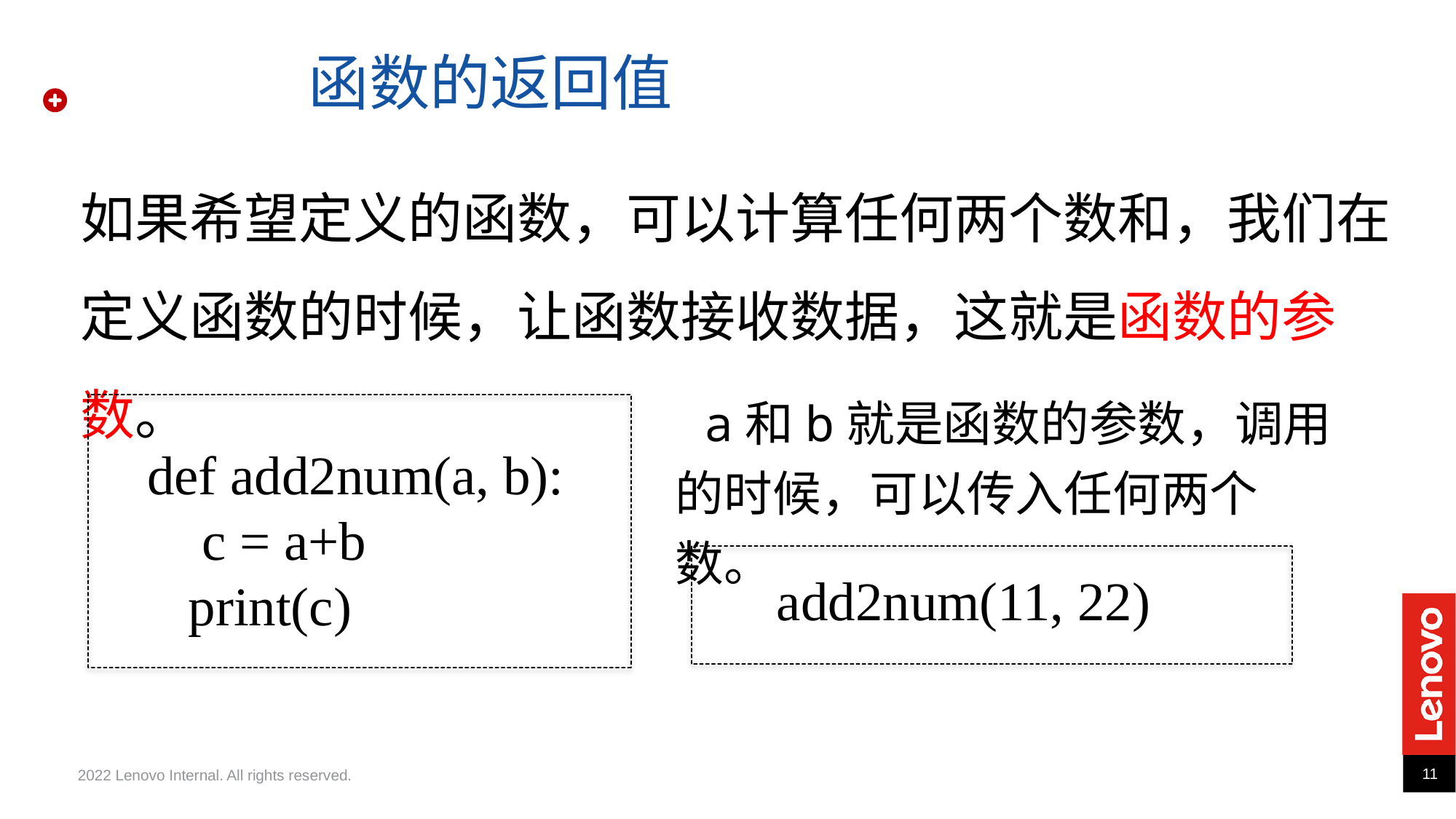

函数的返回值
如果希望定义的函数，可以计算任何两个数和，我们在定义函数的时候，让函数接收数据，这就是函数的参数。
 a和b就是函数的参数，调用的时候，可以传入任何两个数。

def add2num(a, b):
    c = a+b
   print(c)

 add2num(11, 22)